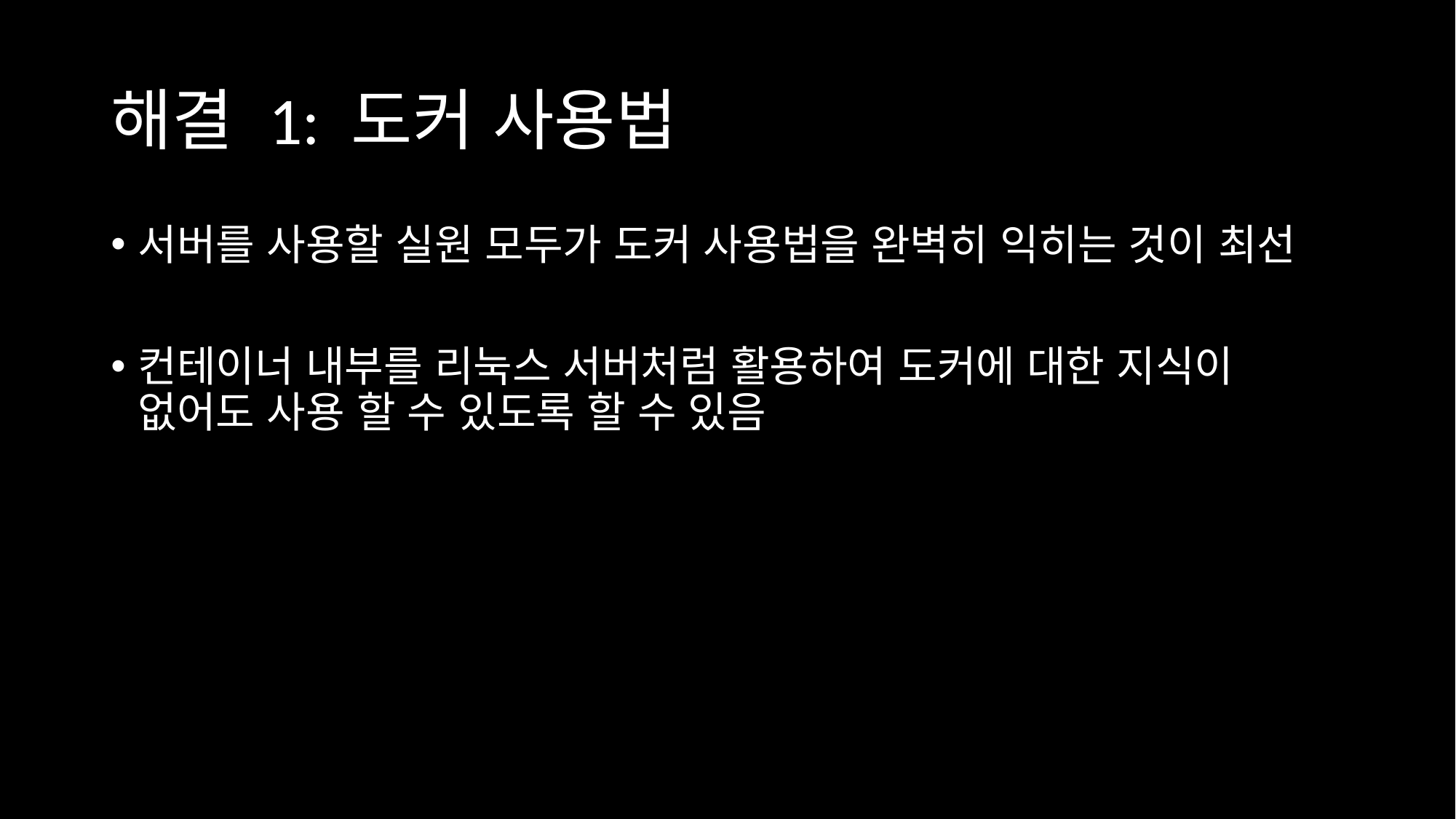

# 해결 1: 도커 사용법
서버를 사용할 실원 모두가 도커 사용법을 완벽히 익히는 것이 최선

컨테이너 내부를 리눅스 서버처럼 활용하여 도커에 대한 지식이 없어도 사용 할 수 있도록 할 수 있음